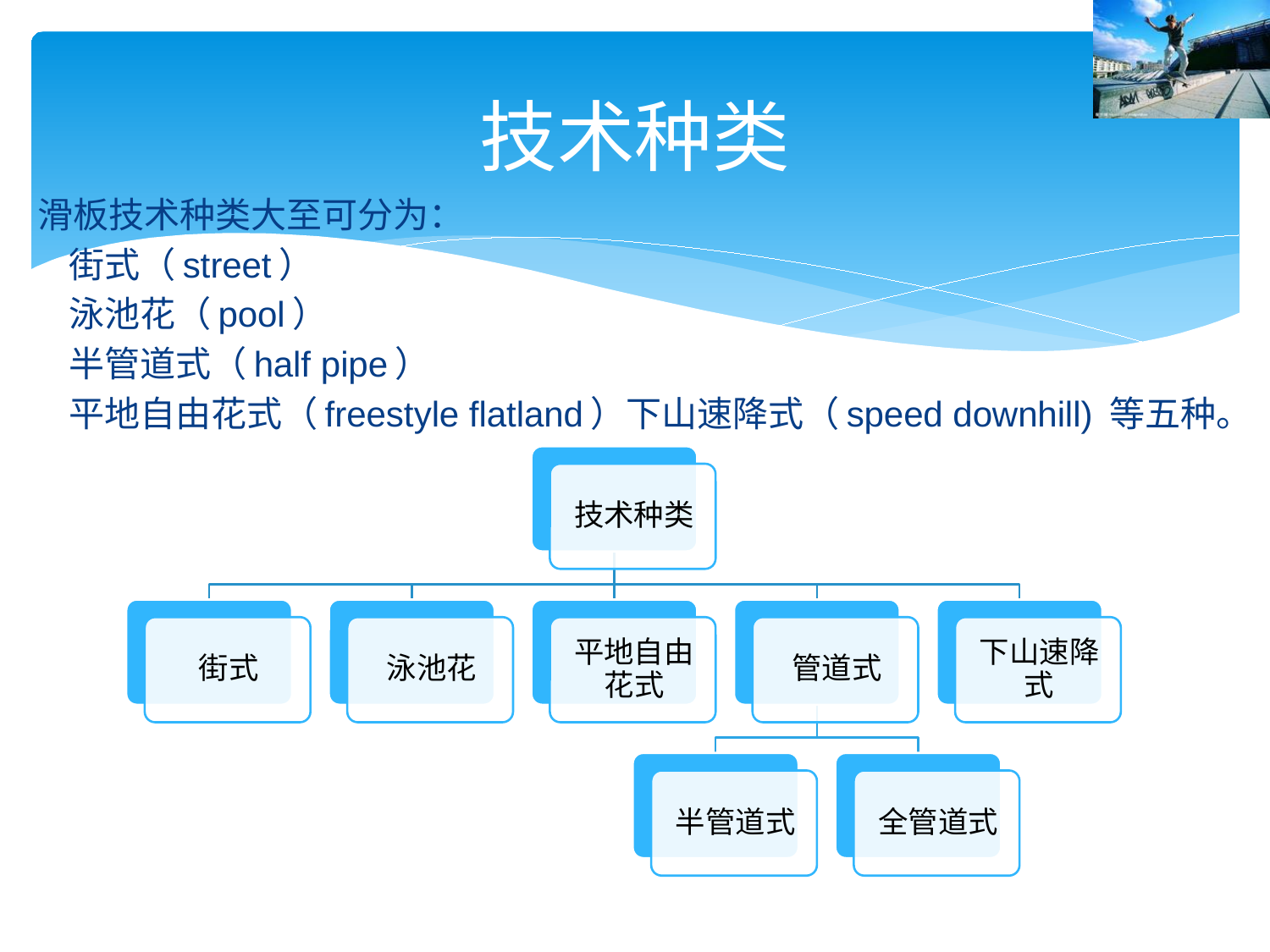

# 技术种类
滑板技术种类大至可分为：
   街式（street）
   泳池花（pool）
   半管道式（half pipe）
   平地自由花式（freestyle flatland）下山速降式（speed downhill) 等五种。

技术种类
街式
泳池花
平地自由花式
管道式
半管道式
全管道式
下山速降式